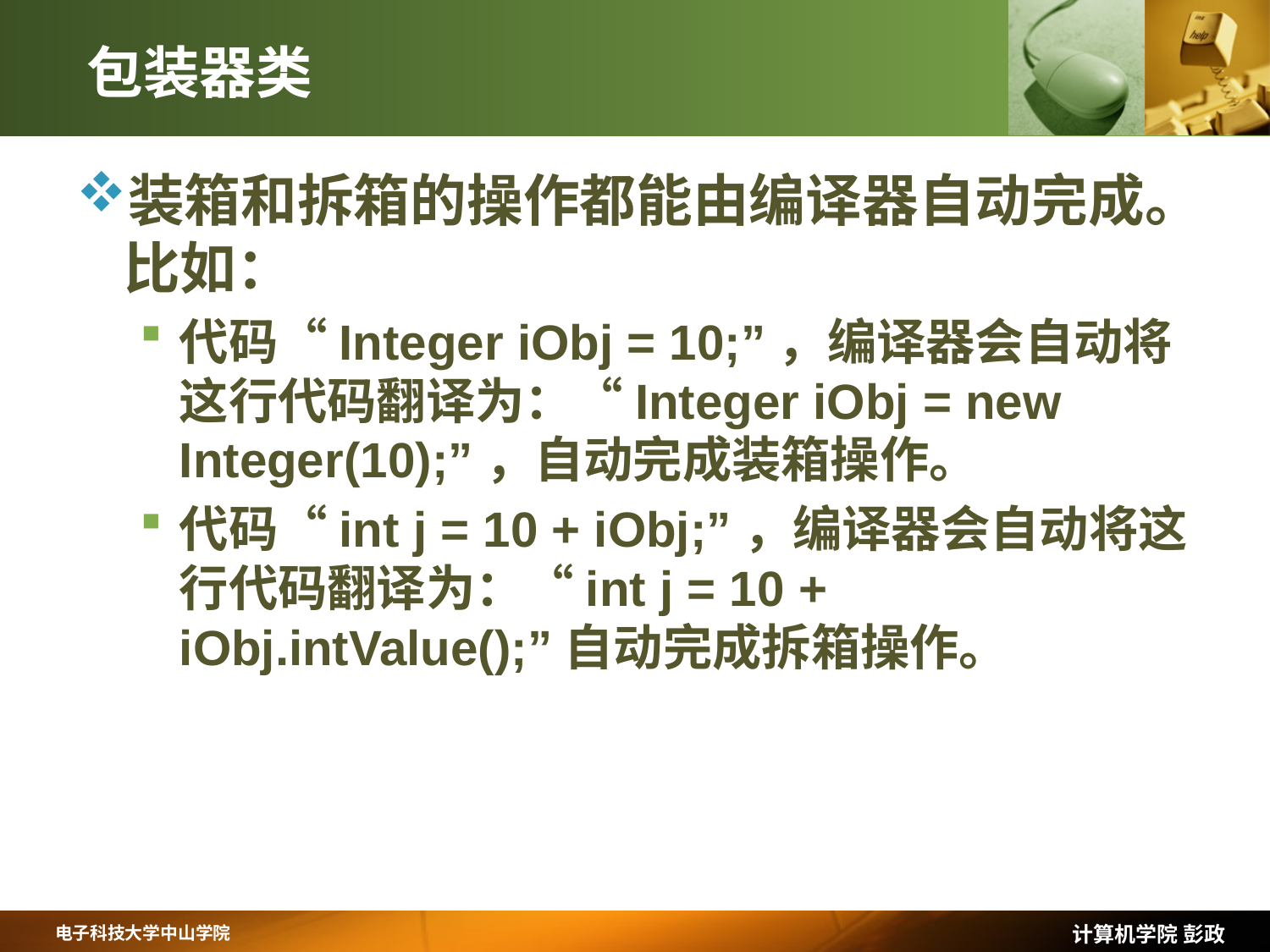

# 包装器类
装箱和拆箱的操作都能由编译器自动完成。比如：
代码“Integer iObj = 10;”，编译器会自动将这行代码翻译为：“Integer iObj = new Integer(10);”，自动完成装箱操作。
代码“int j = 10 + iObj;”，编译器会自动将这行代码翻译为：“int j = 10 + iObj.intValue();”自动完成拆箱操作。
计算机学院 彭政
电子科技大学中山学院